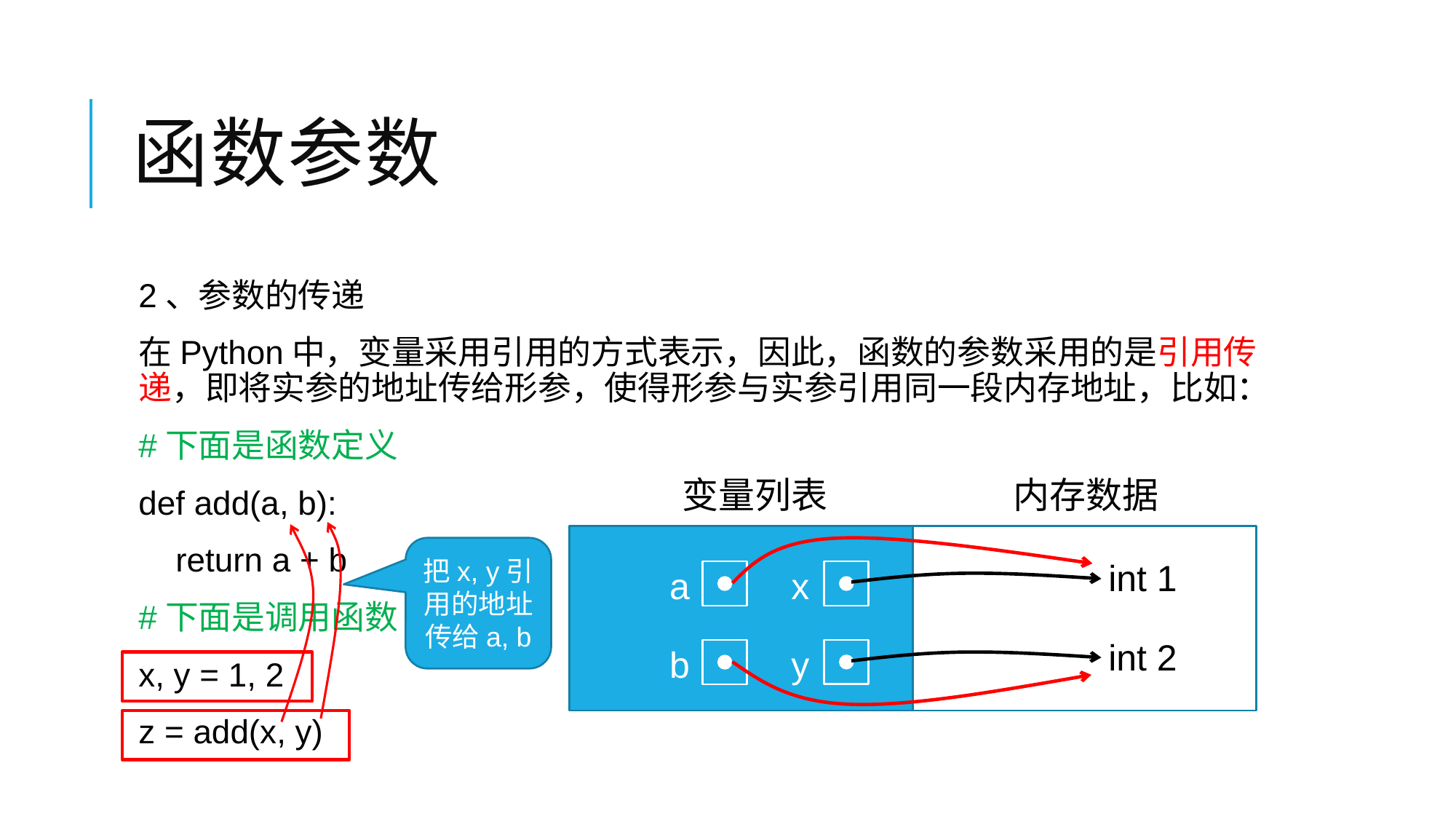

# 函数参数
2、参数的传递
在Python中，变量采用引用的方式表示，因此，函数的参数采用的是引用传递，即将实参的地址传给形参，使得形参与实参引用同一段内存地址，比如：
#下面是函数定义
def add(a, b):
    return a + b
#下面是调用函数
x, y = 1, 2
z = add(x, y)

变量列表
内存数据

int 1
x

int 2
y

把x, y引用的地址传给a, b

a

b